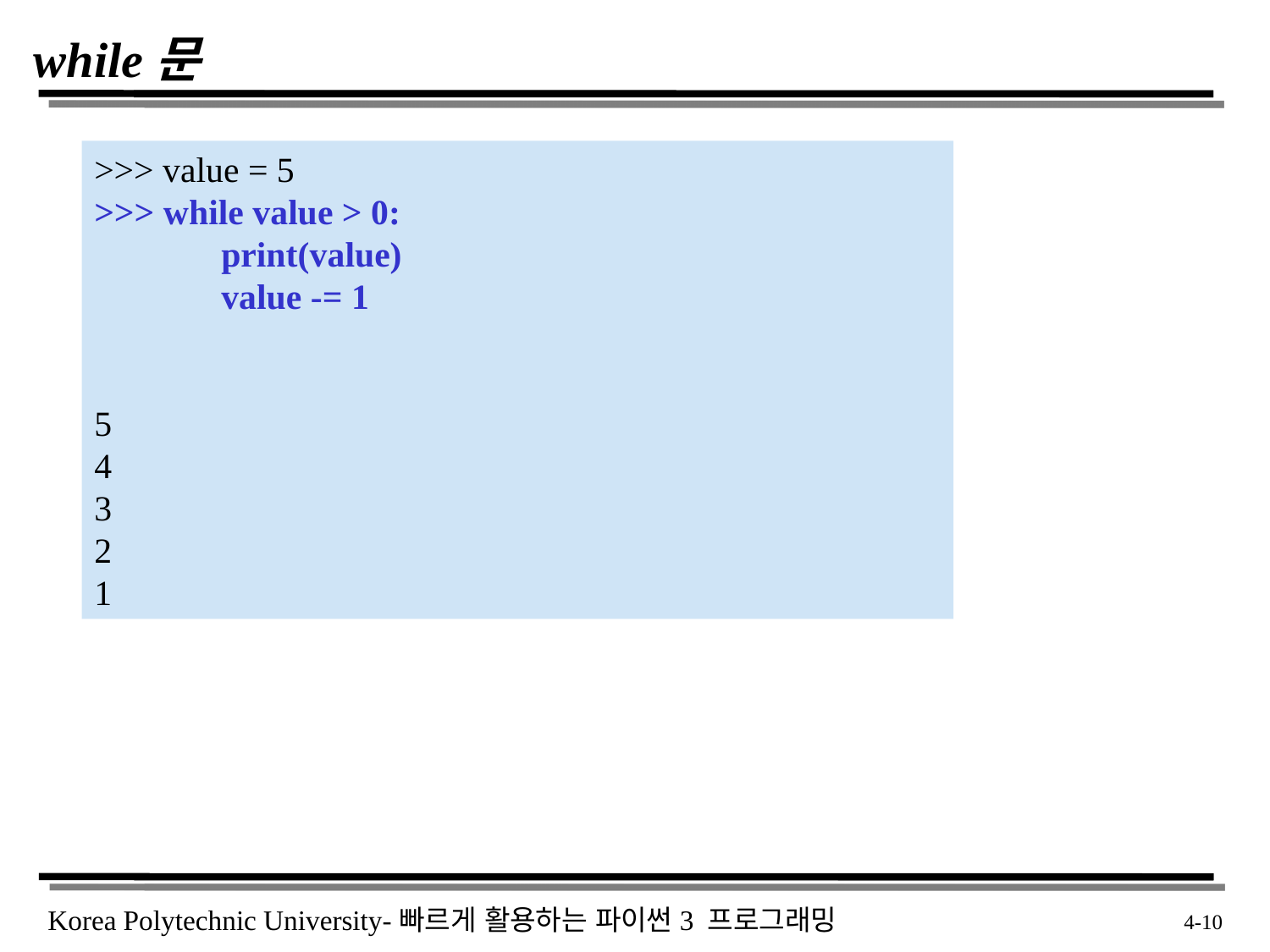

# while문

>>> value = 5
>>> while value > 0:
	print(value)
	value -= 1

5
4
3
2
1

 4-10